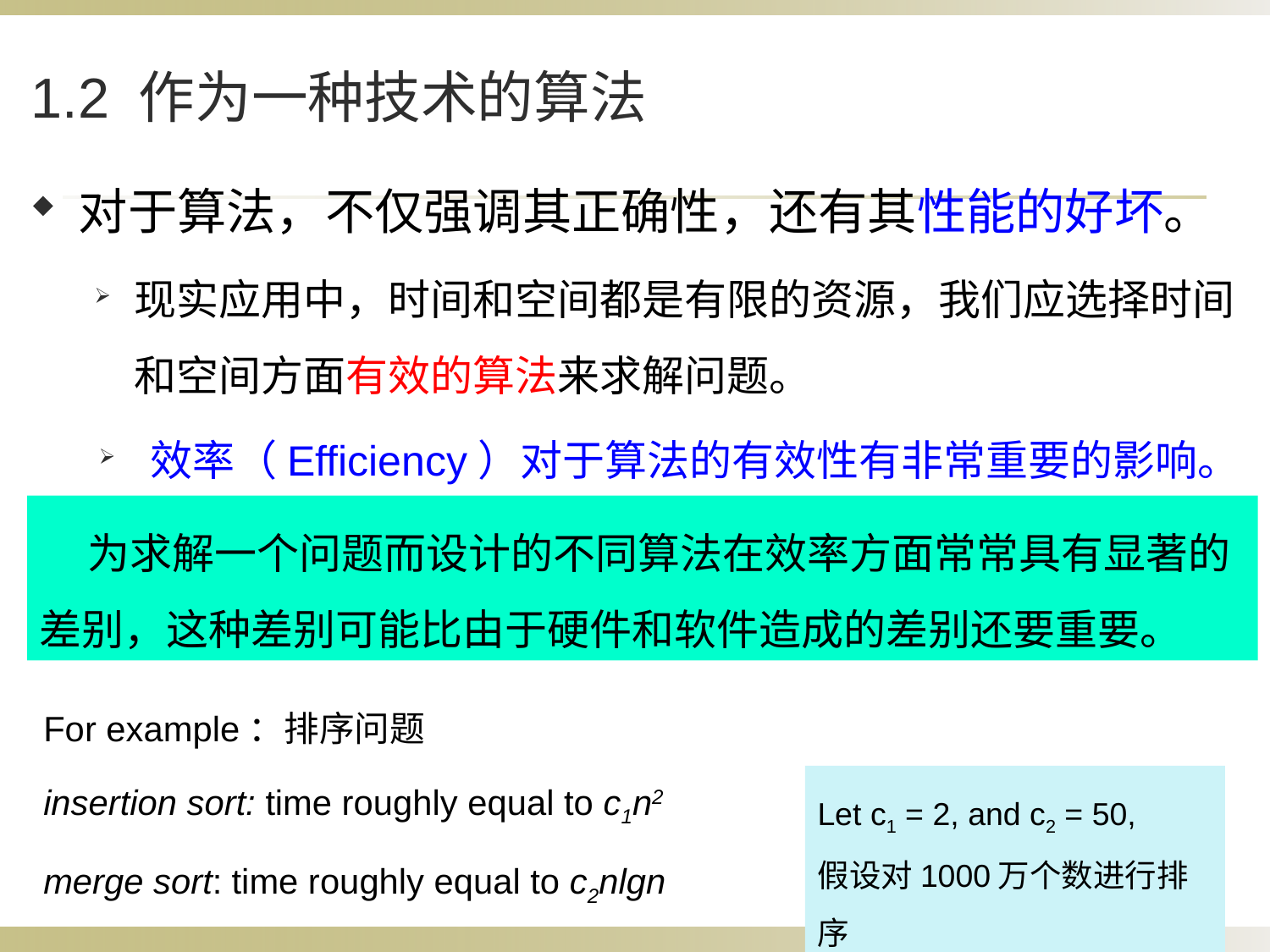

# 1.2 作为一种技术的算法
对于算法，不仅强调其正确性，还有其性能的好坏。
现实应用中，时间和空间都是有限的资源，我们应选择时间和空间方面有效的算法来求解问题。
 效率（Efficiency）对于算法的有效性有非常重要的影响。

    为求解一个问题而设计的不同算法在效率方面常常具有显著的差别，这种差别可能比由于硬件和软件造成的差别还要重要。
For example：排序问题
insertion sort: time roughly equal to c1n2
merge sort: time roughly equal to c2nlgn
Let c1 = 2, and c2 = 50,
假设对1000万个数进行排序